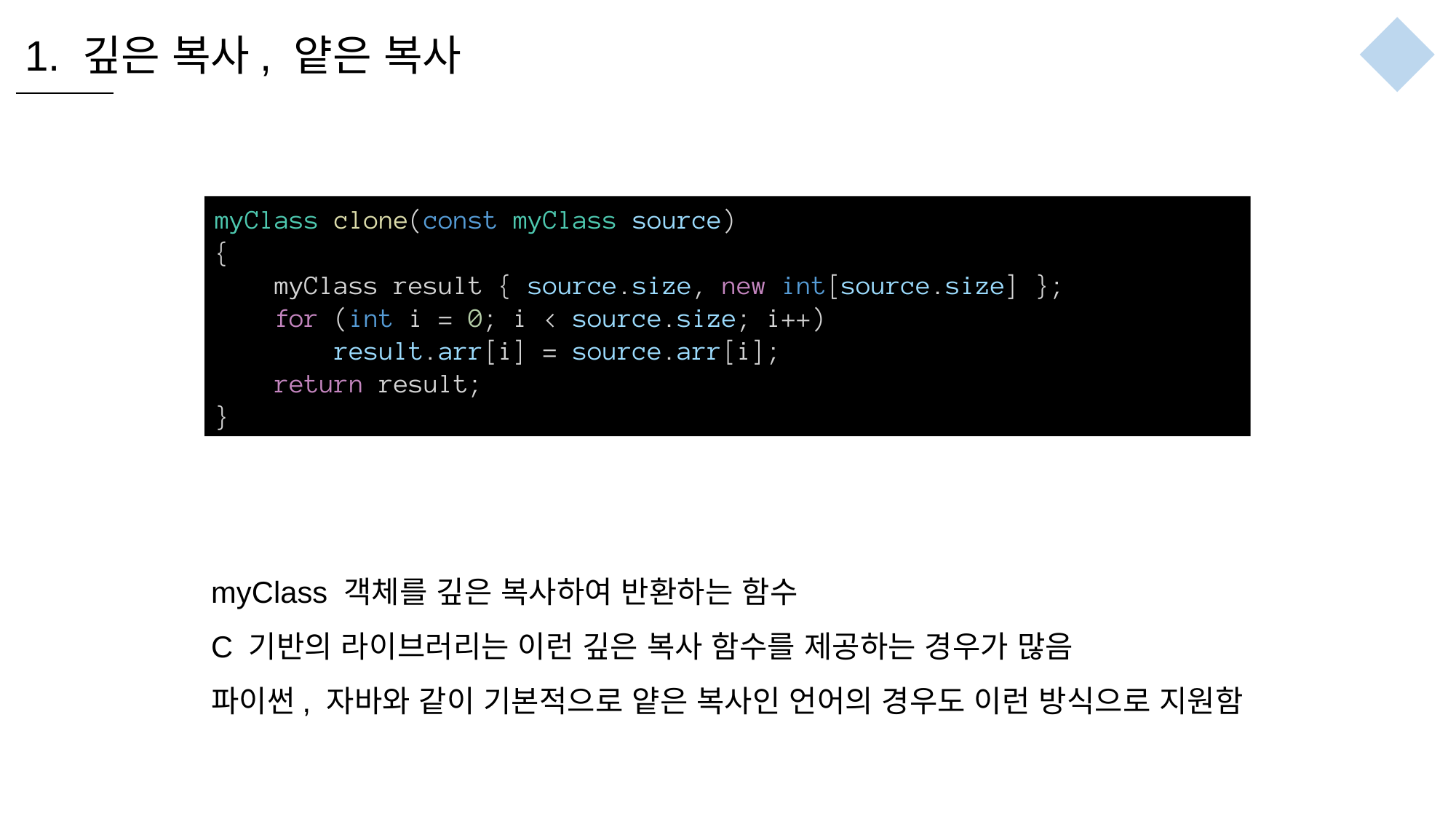

1. 깊은 복사, 얕은 복사
myClass clone(const myClass source)
{
    myClass result { source.size, new int[source.size] };
    for (int i = 0; i < source.size; i++)
        result.arr[i] = source.arr[i];
    return result;
}
myClass 객체를 깊은 복사하여 반환하는 함수
C 기반의 라이브러리는 이런 깊은 복사 함수를 제공하는 경우가 많음
파이썬, 자바와 같이 기본적으로 얕은 복사인 언어의 경우도 이런 방식으로 지원함